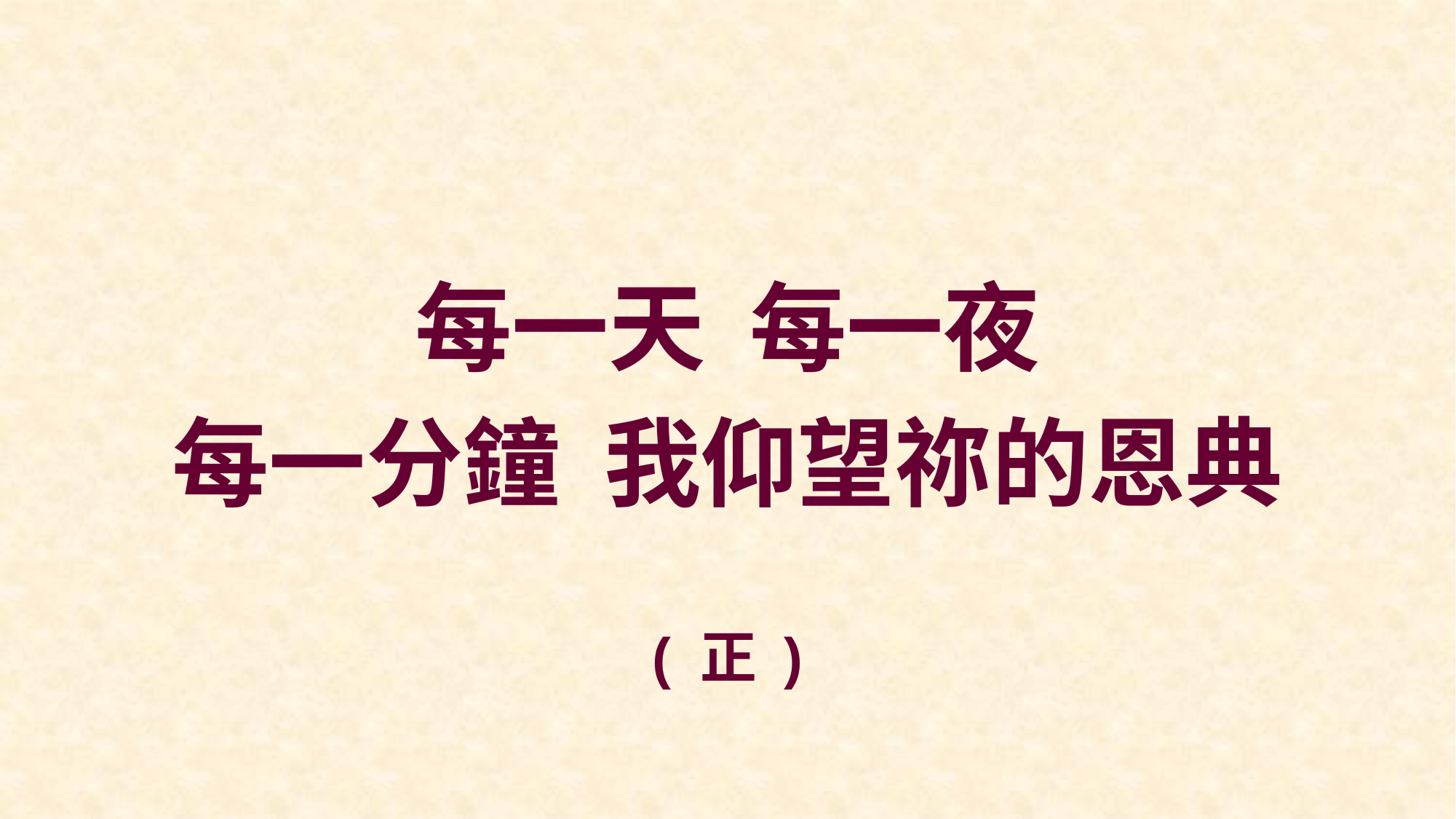

每一天  每一夜
每一分鐘  我仰望祢的恩典
( 正 )